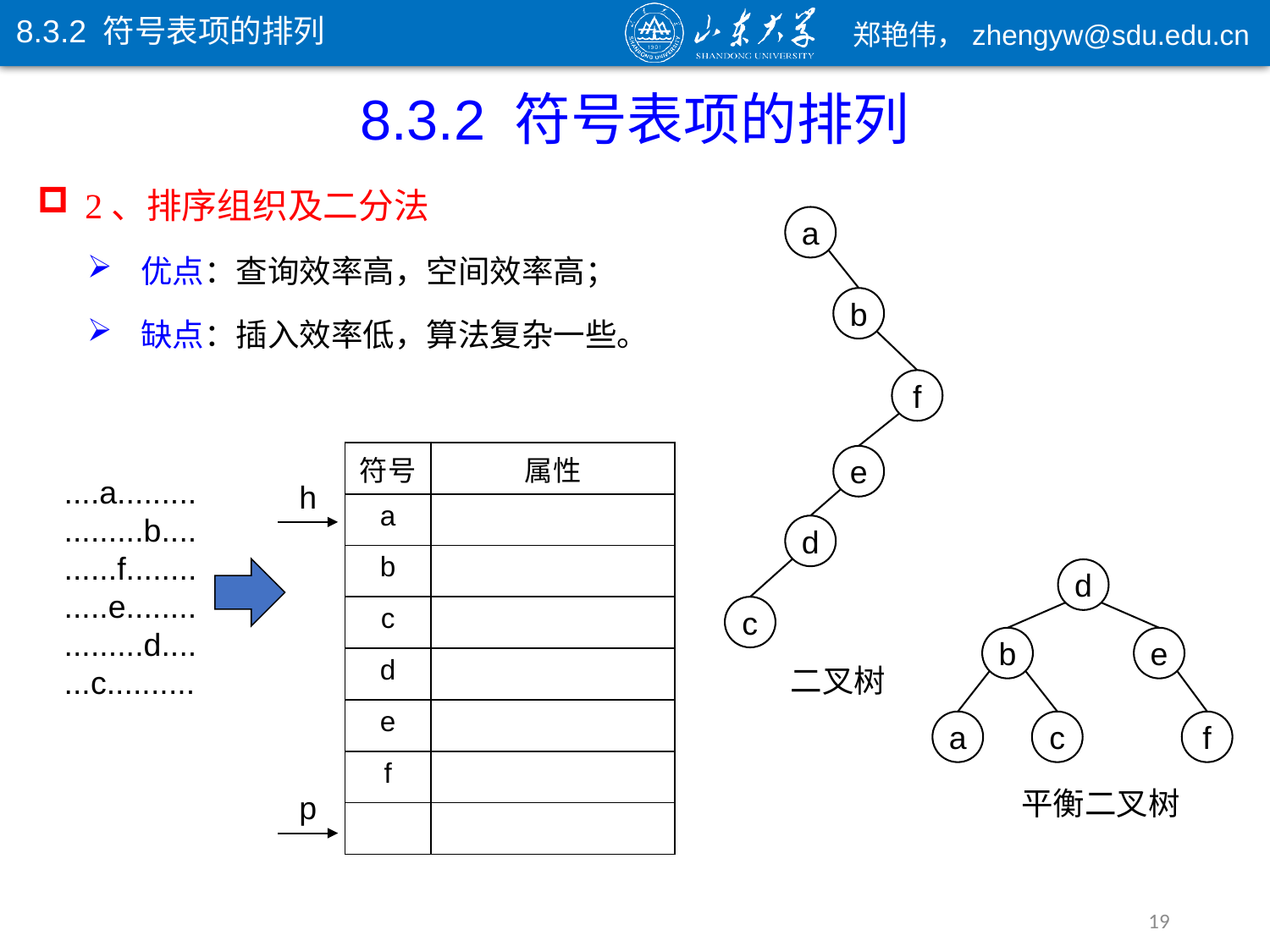

8.3.2 符号表项的排列
8.3.2 符号表项的排列
2、排序组织及二分法
优点：查询效率高，空间效率高；
缺点：插入效率低，算法复杂一些。
a
b
f
e
d
c
二叉树
| 符号 | 属性 |
| --- | --- |
| a |  |
| b |  |
| c |  |
| d |  |
| e |  |
| f |  |
|  |  |
....a.........
.........b....
......f........
.....e........
.........d....
...c..........
h

d
b
e
a
c
f
平衡二叉树
p
19